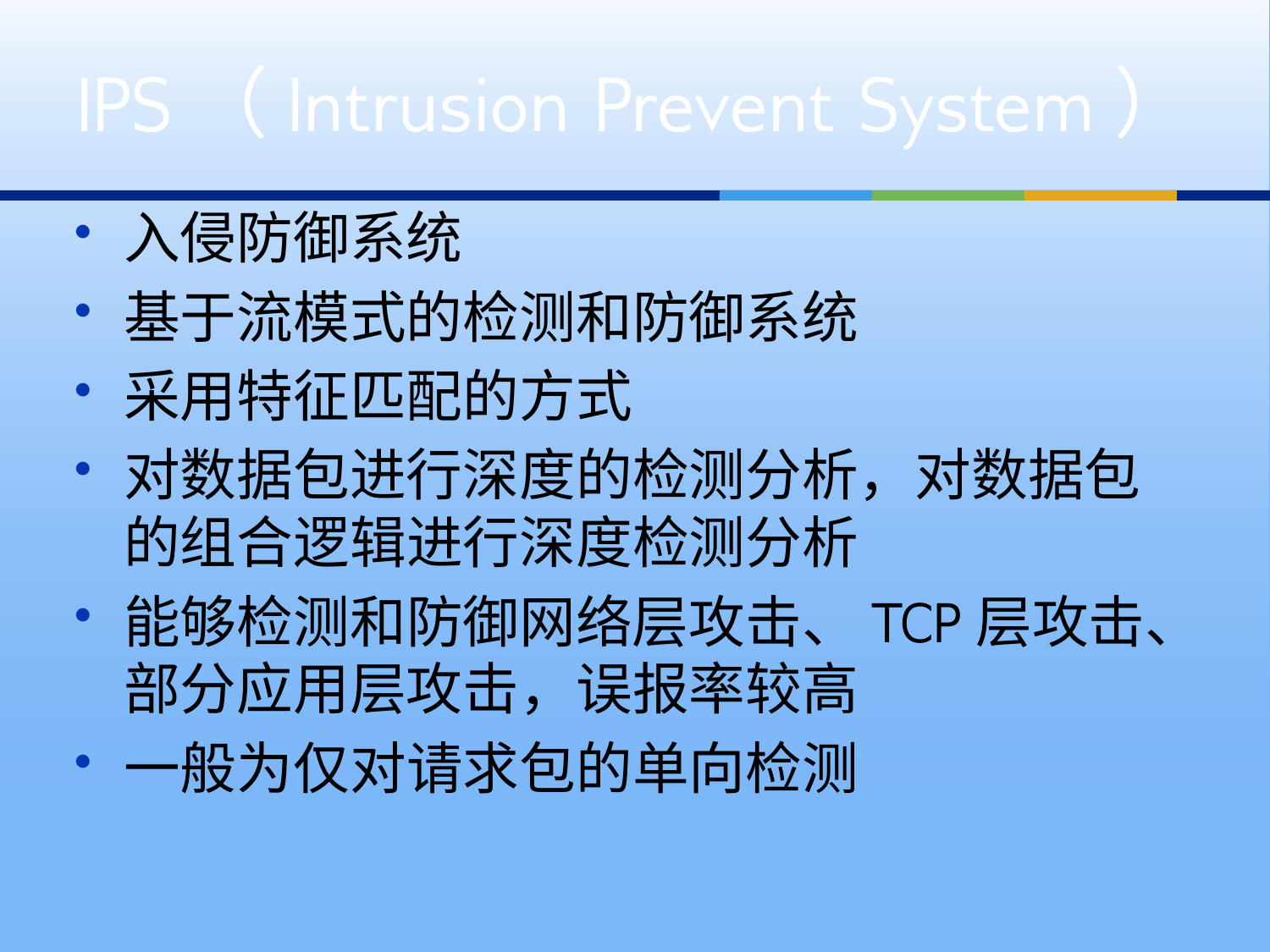

# IPS（Intrusion Prevent System）
入侵防御系统
基于流模式的检测和防御系统
采用特征匹配的方式
对数据包进行深度的检测分析，对数据包的组合逻辑进行深度检测分析
能够检测和防御网络层攻击、TCP层攻击、部分应用层攻击，误报率较高
一般为仅对请求包的单向检测